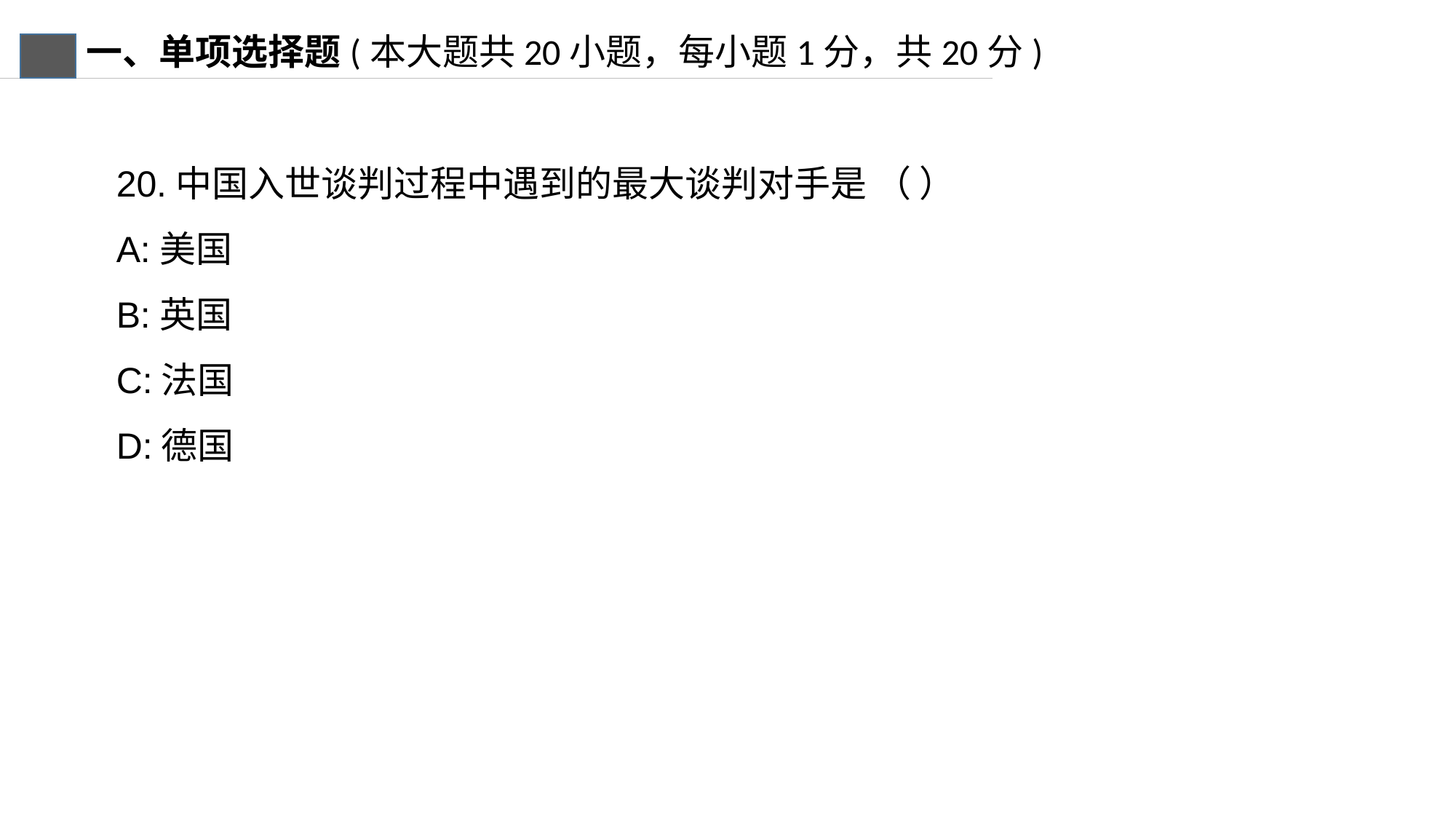

一、单项选择题(本大题共20小题，每小题1分，共20分)

20.中国入世谈判过程中遇到的最大谈判对手是 （ ）
A:美国
B:英国
C:法国
D:德国